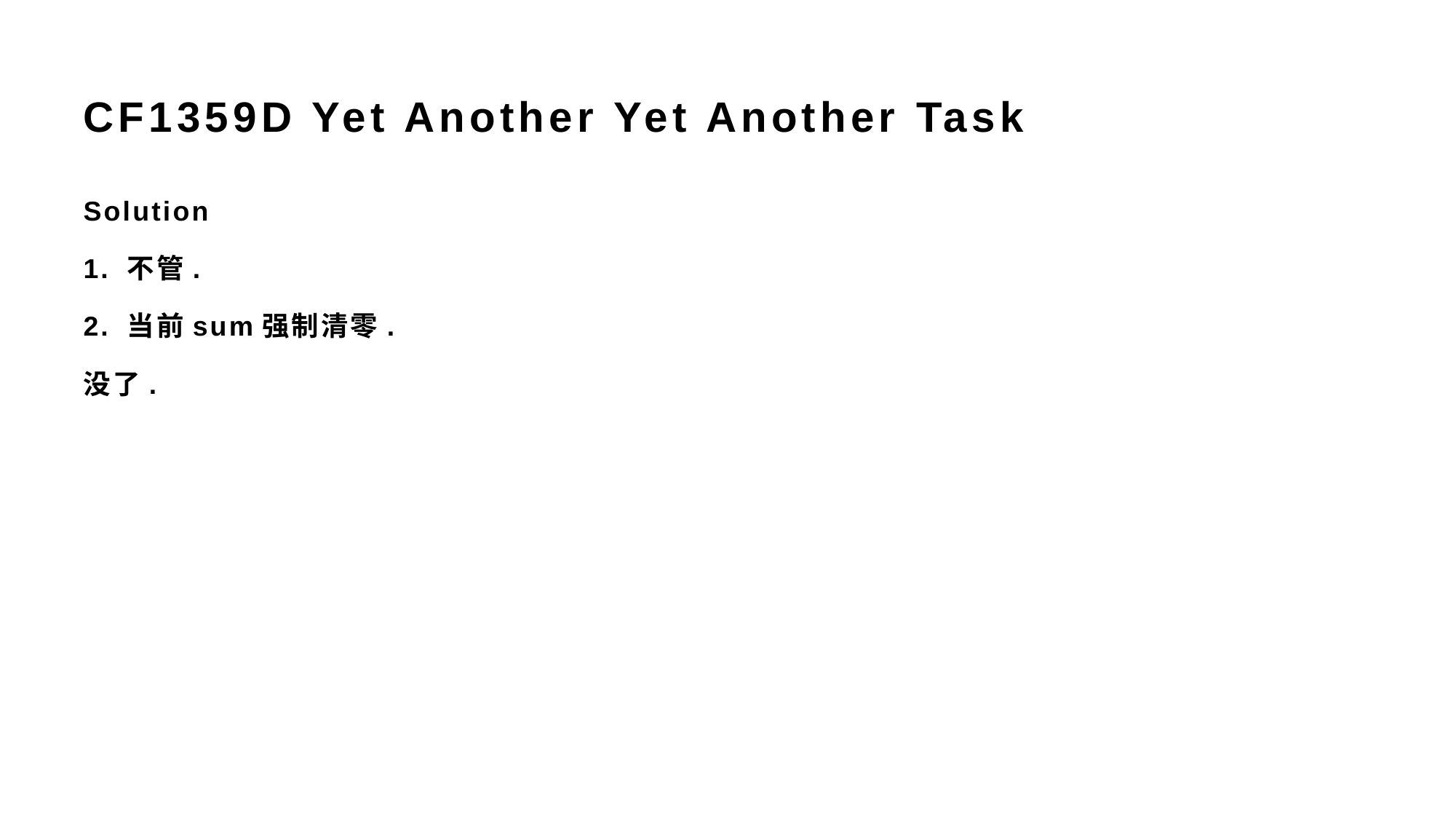

# CF1359D Yet Another Yet Another Task
Solution
1. 不管.
2. 当前sum强制清零.
没了.